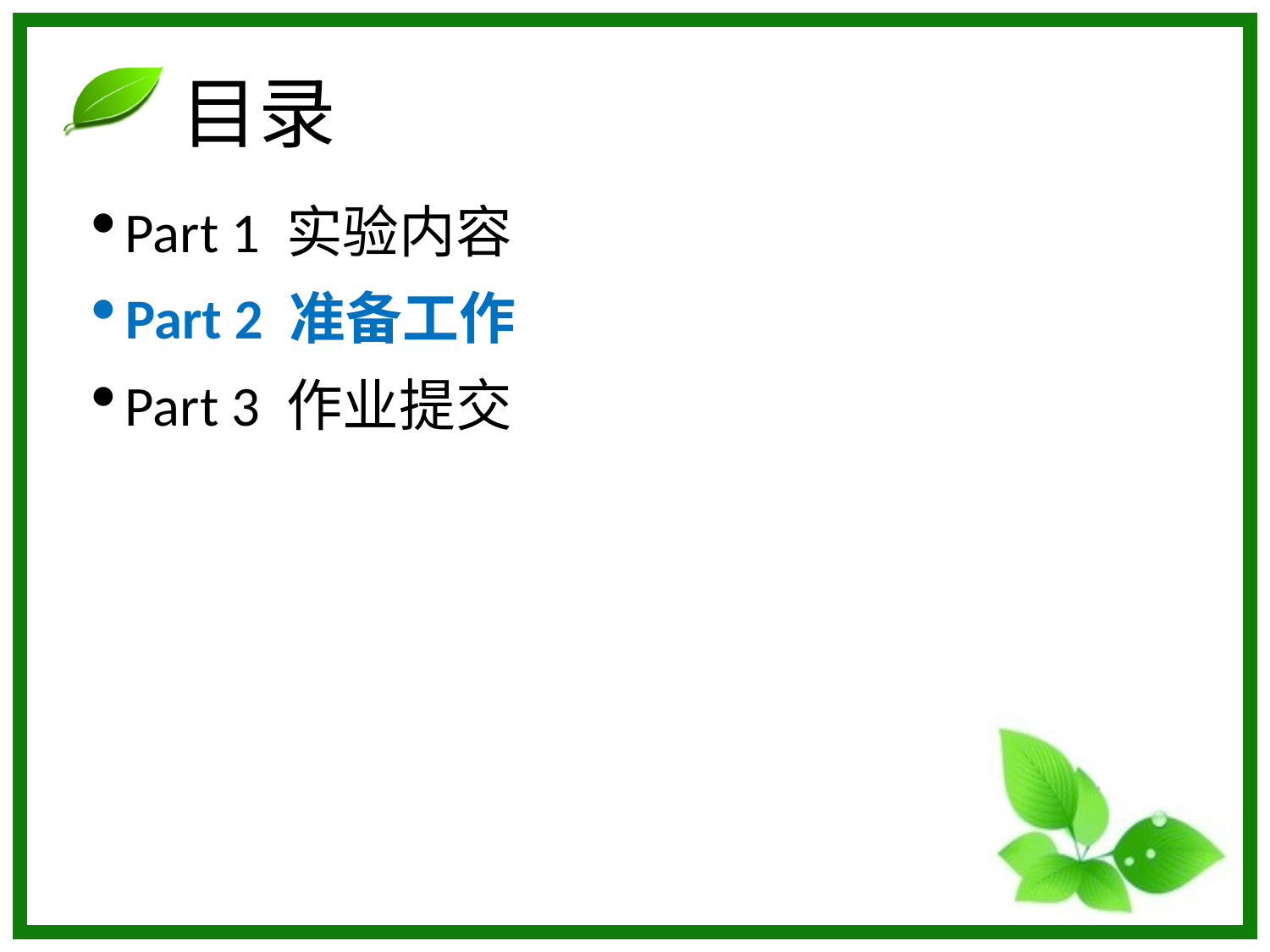

# 目录
Part 1 实验内容
Part 2 准备工作
Part 3 作业提交